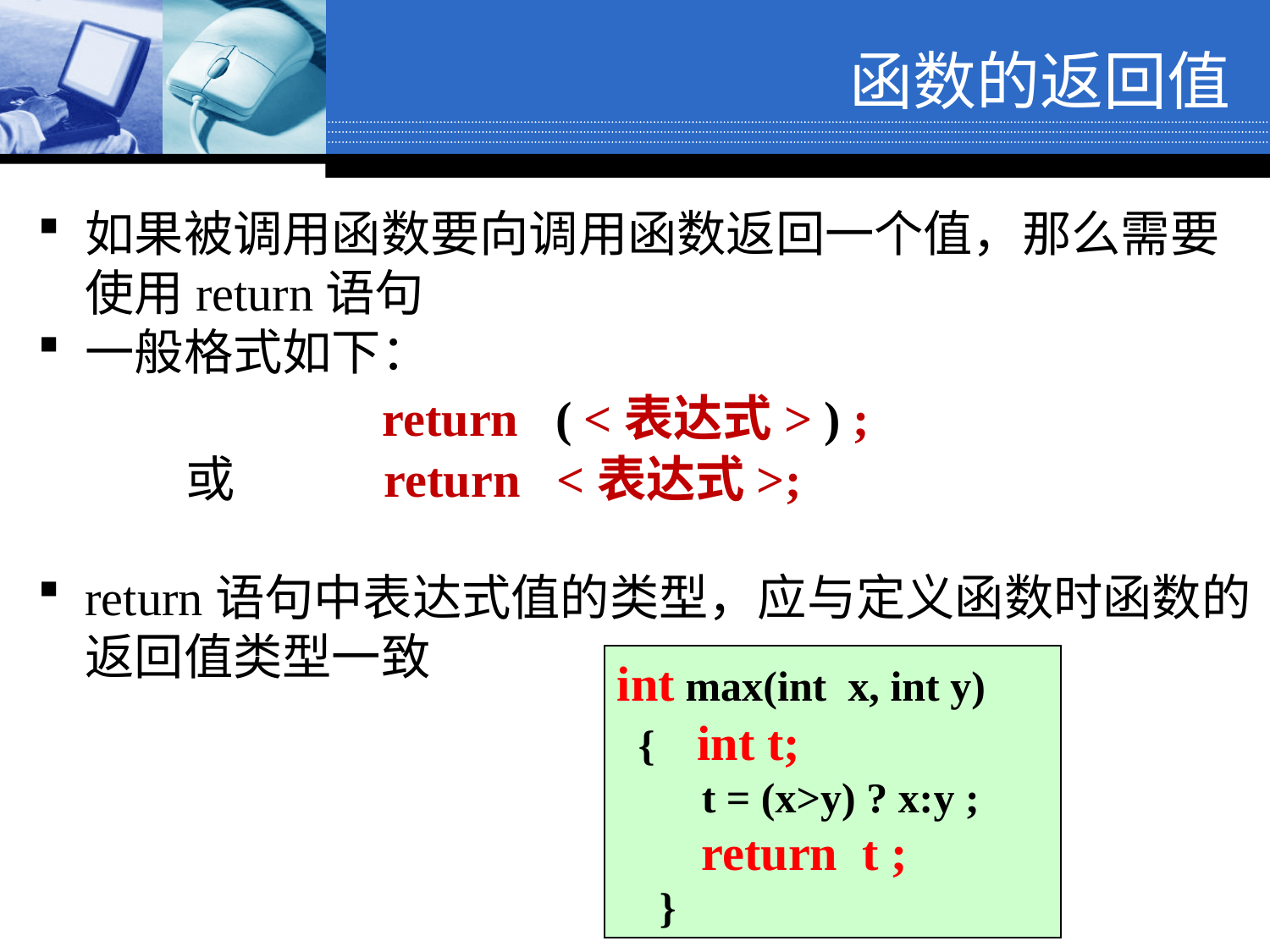

函数的返回值
如果被调用函数要向调用函数返回一个值，那么需要使用return语句
一般格式如下：
		            return   ( <表达式> ) ;
　         或	   return   <表达式>;

return语句中表达式值的类型，应与定义函数时函数的返回值类型一致
int max(int  x, int y)
  {    int t;
        t = (x>y) ? x:y ;
        return  t ;
    }